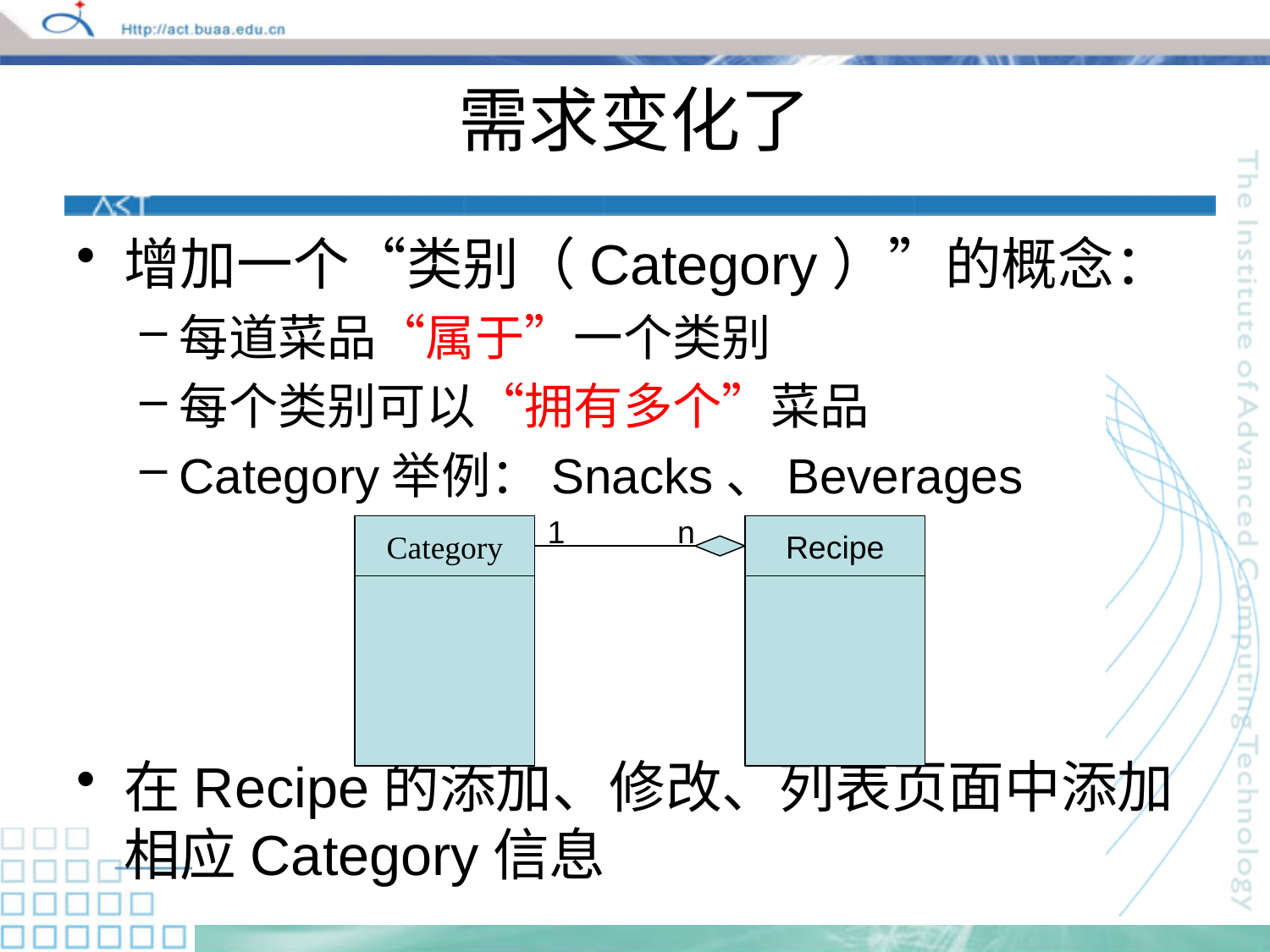

# 需求变化了
增加一个“类别（Category）”的概念：
每道菜品“属于”一个类别
每个类别可以“拥有多个”菜品
Category举例：Snacks、Beverages

在Recipe的添加、修改、列表页面中添加相应Category信息

1
n
Category
Recipe